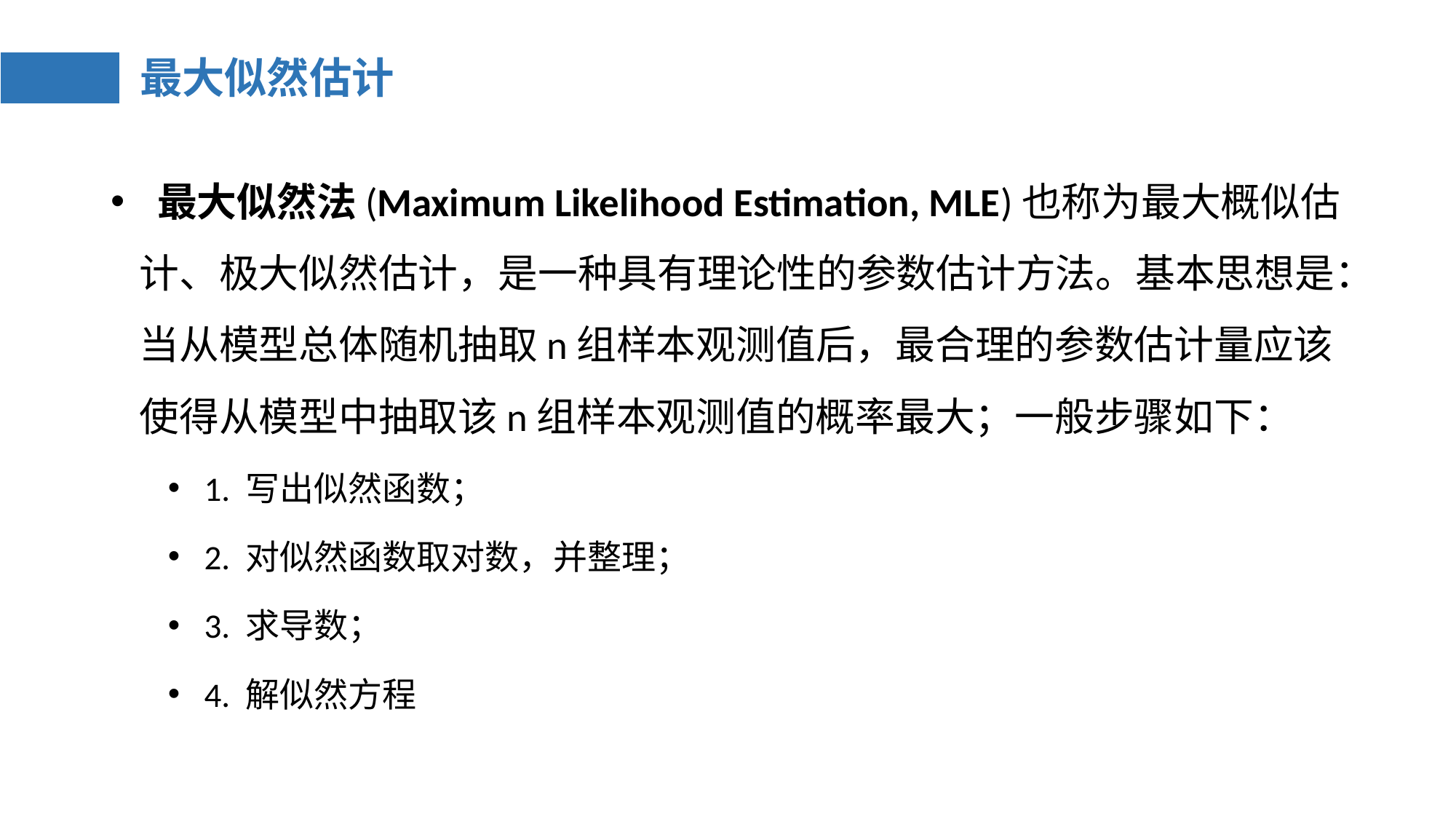

# 最大似然估计
 最大似然法(Maximum Likelihood Estimation, MLE)也称为最大概似估计、极大似然估计，是一种具有理论性的参数估计方法。基本思想是：当从模型总体随机抽取n组样本观测值后，最合理的参数估计量应该使得从模型中抽取该n组样本观测值的概率最大；一般步骤如下：
 1. 写出似然函数；
 2. 对似然函数取对数，并整理；
 3. 求导数；
 4. 解似然方程